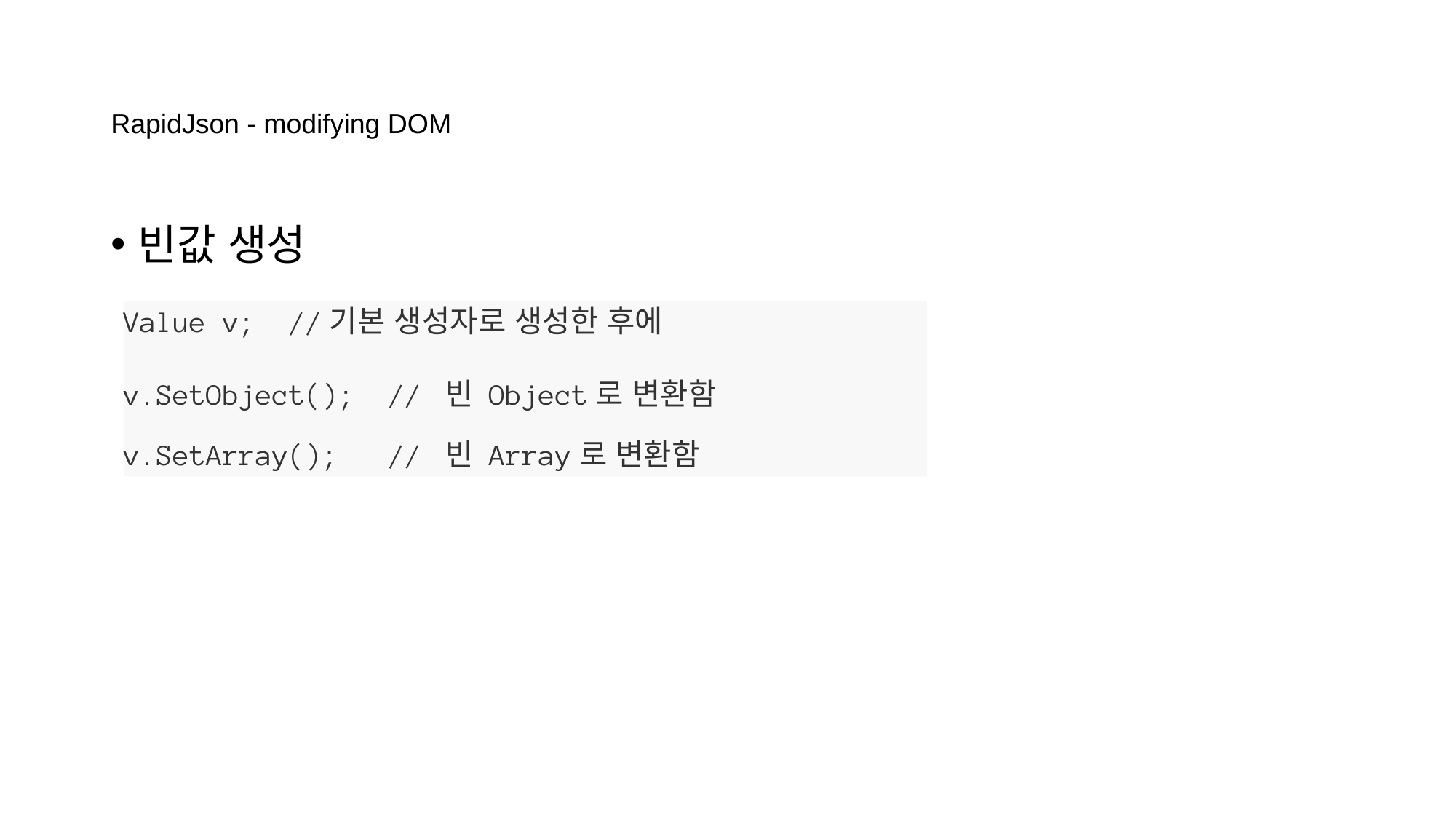

# RapidJson - modifying DOM
빈값 생성
Value v;  //기본 생성자로 생성한 후에

v.SetObject();  // 빈 Object로 변환함
v.SetArray();   // 빈 Array로 변환함